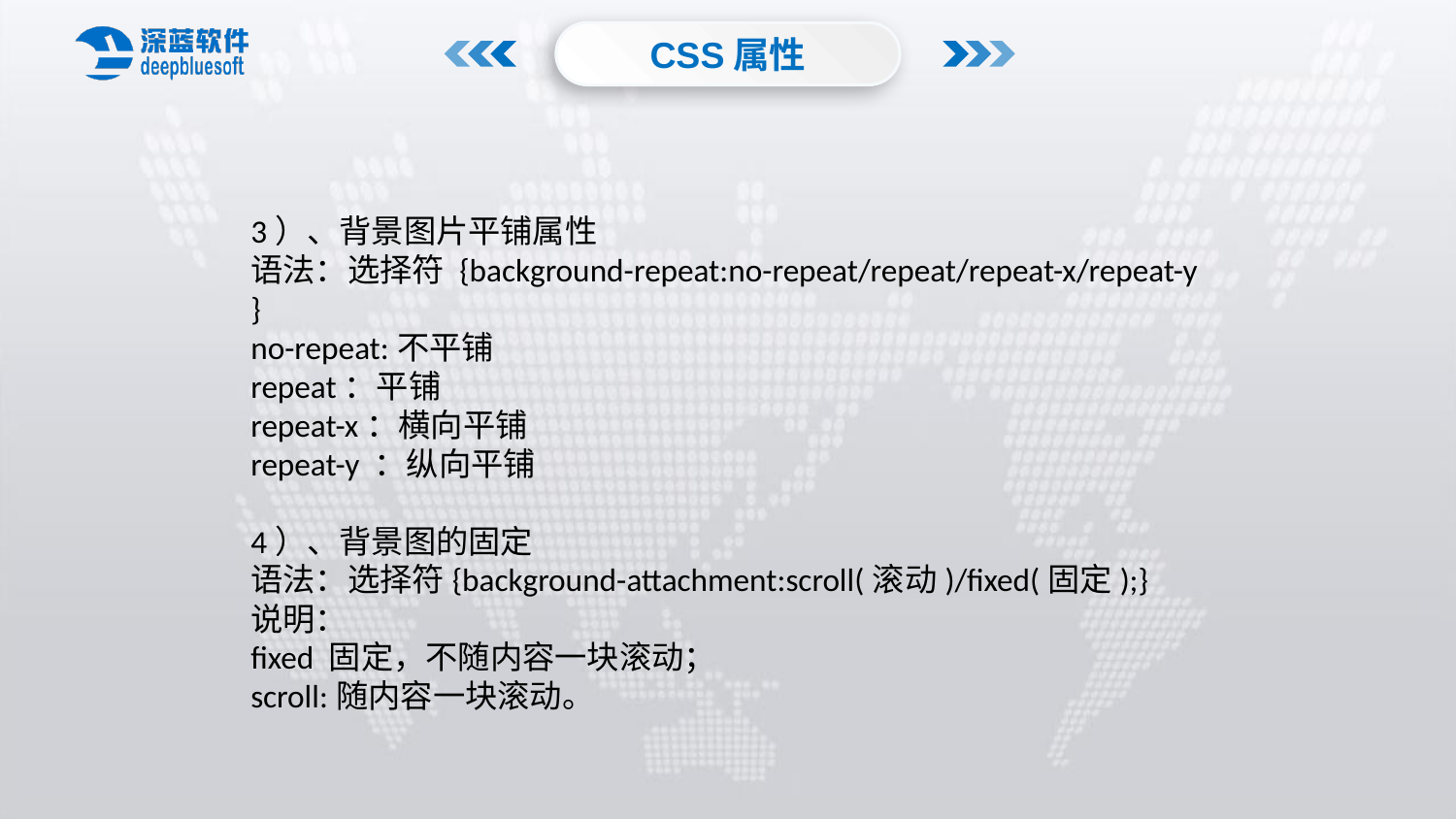

CSS属性

3）、背景图片平铺属性
语法：选择符 {background-repeat:no-repeat/repeat/repeat-x/repeat-y }
no-repeat:不平铺
repeat：平铺
repeat-x：横向平铺
repeat-y ：纵向平铺

4）、背景图的固定
语法：选择符{background-attachment:scroll(滚动)/fixed(固定);}
说明：
fixed 固定，不随内容一块滚动；
scroll:随内容一块滚动。